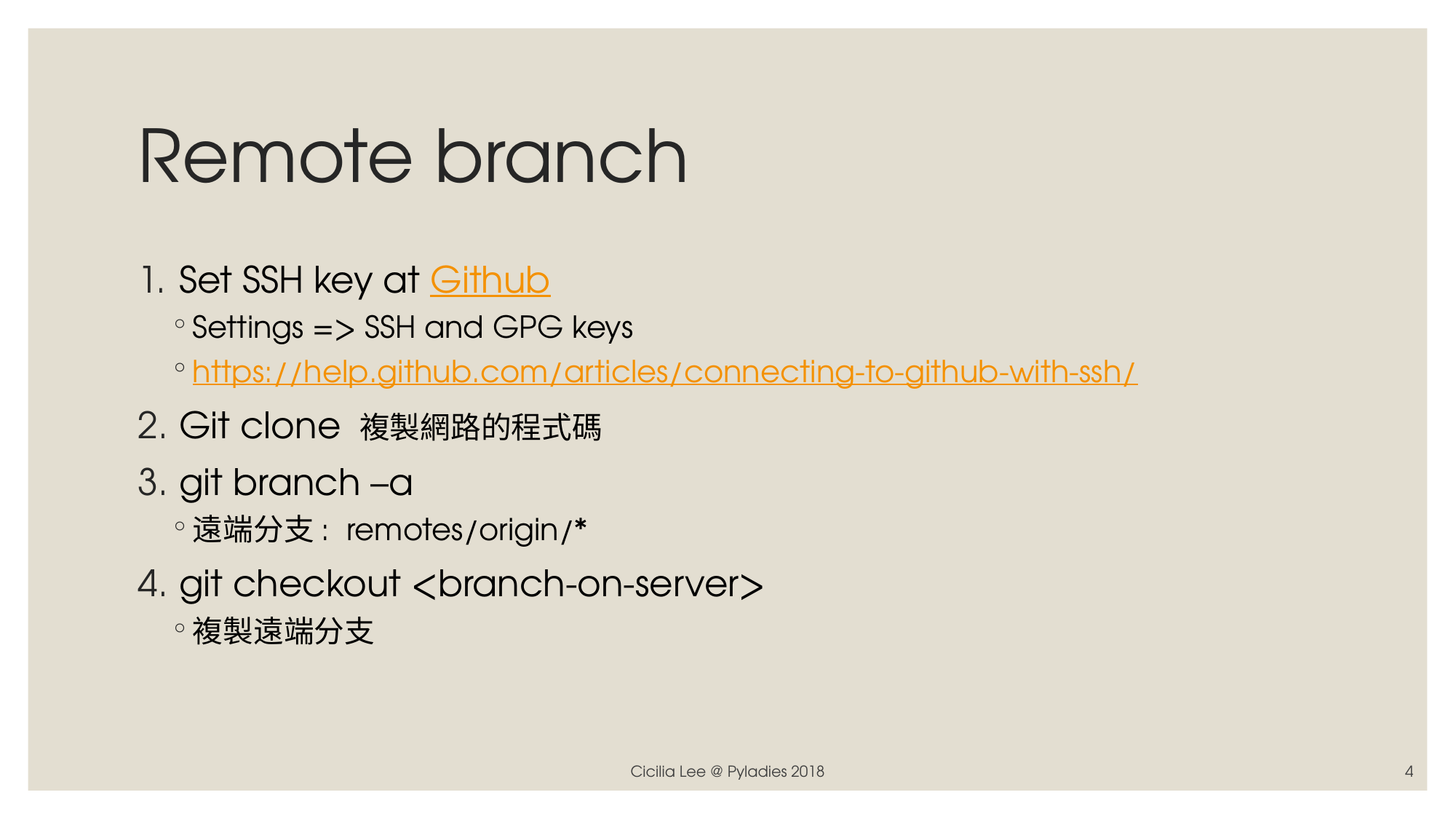

# Remote branch
Set SSH key at Github
Settings => SSH and GPG keys
https://help.github.com/articles/connecting-to-github-with-ssh/
Git clone 複製網路的程式碼
git branch –a
遠端分支:  remotes/origin/*
git checkout <branch-on-server>
複製遠端分支

Cicilia Lee @ Pyladies 2018
4